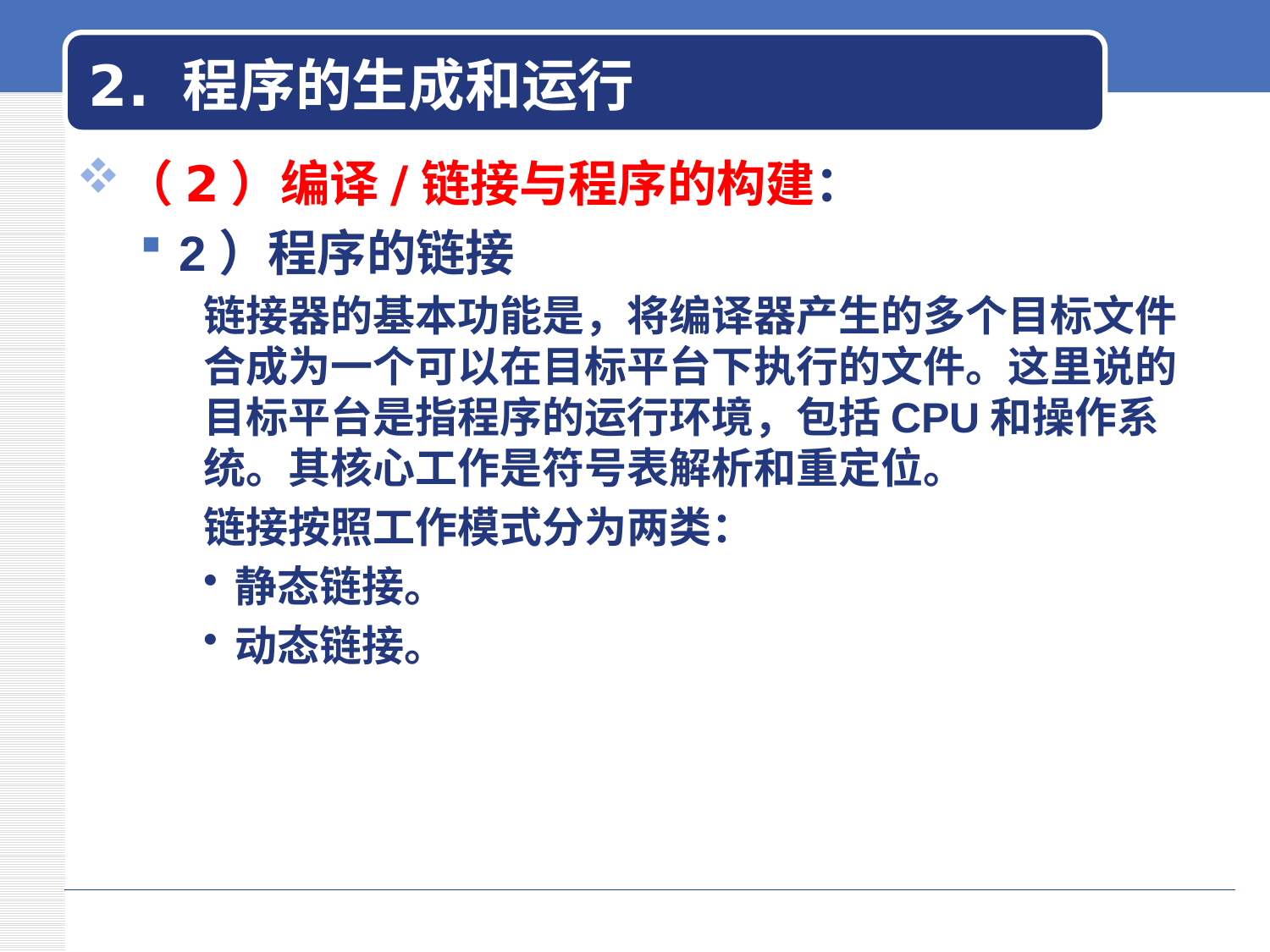

# 2. 程序的生成和运行
（2）编译/链接与程序的构建：
2）程序的链接
链接器的基本功能是，将编译器产生的多个目标文件合成为一个可以在目标平台下执行的文件。这里说的目标平台是指程序的运行环境，包括CPU和操作系统。其核心工作是符号表解析和重定位。
链接按照工作模式分为两类：
静态链接。
动态链接。